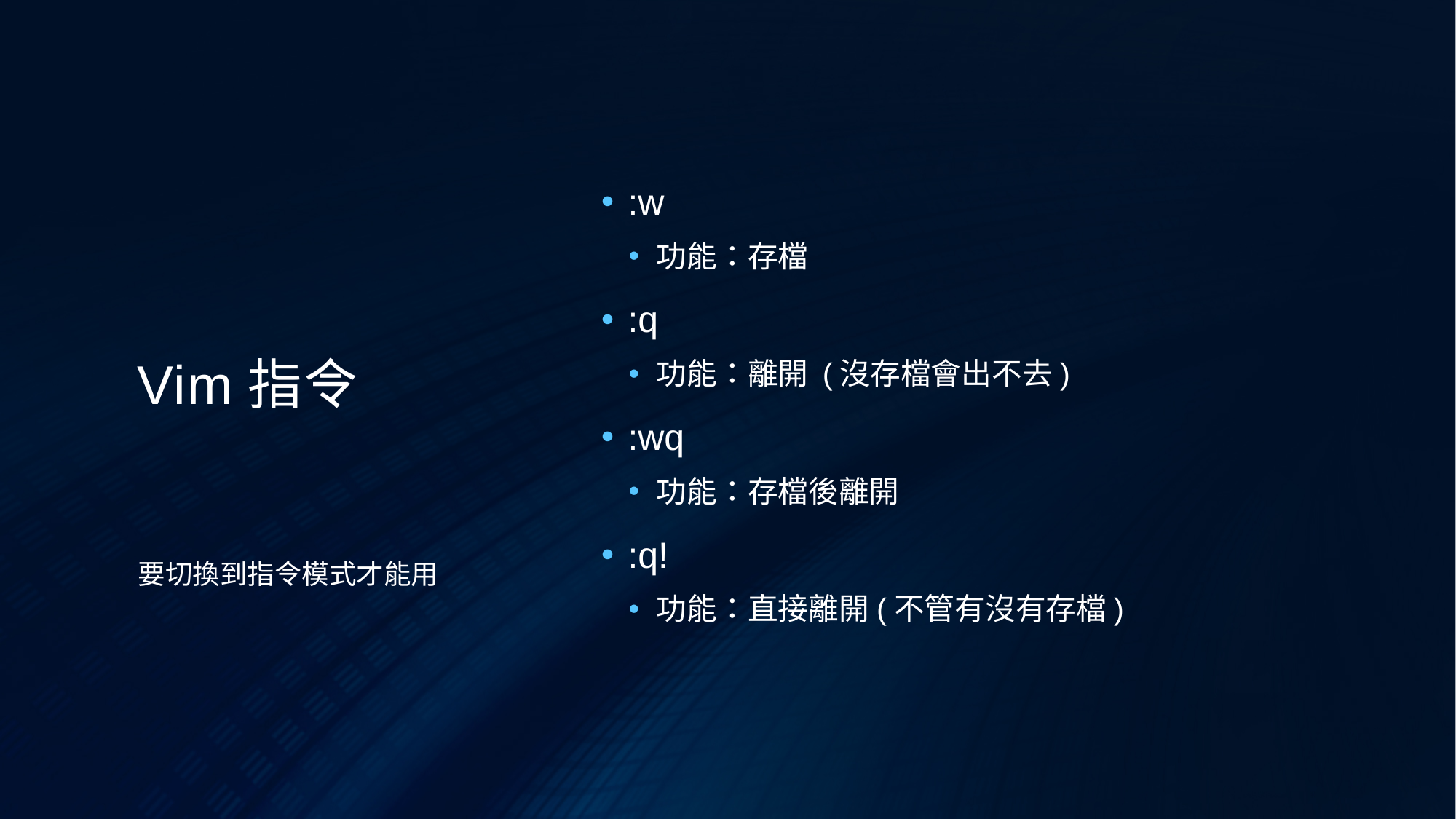

:w
功能：存檔
:q
功能：離開 (沒存檔會出不去)
:wq
功能：存檔後離開
:q!
功能：直接離開(不管有沒有存檔)
# Vim指令
要切換到指令模式才能用